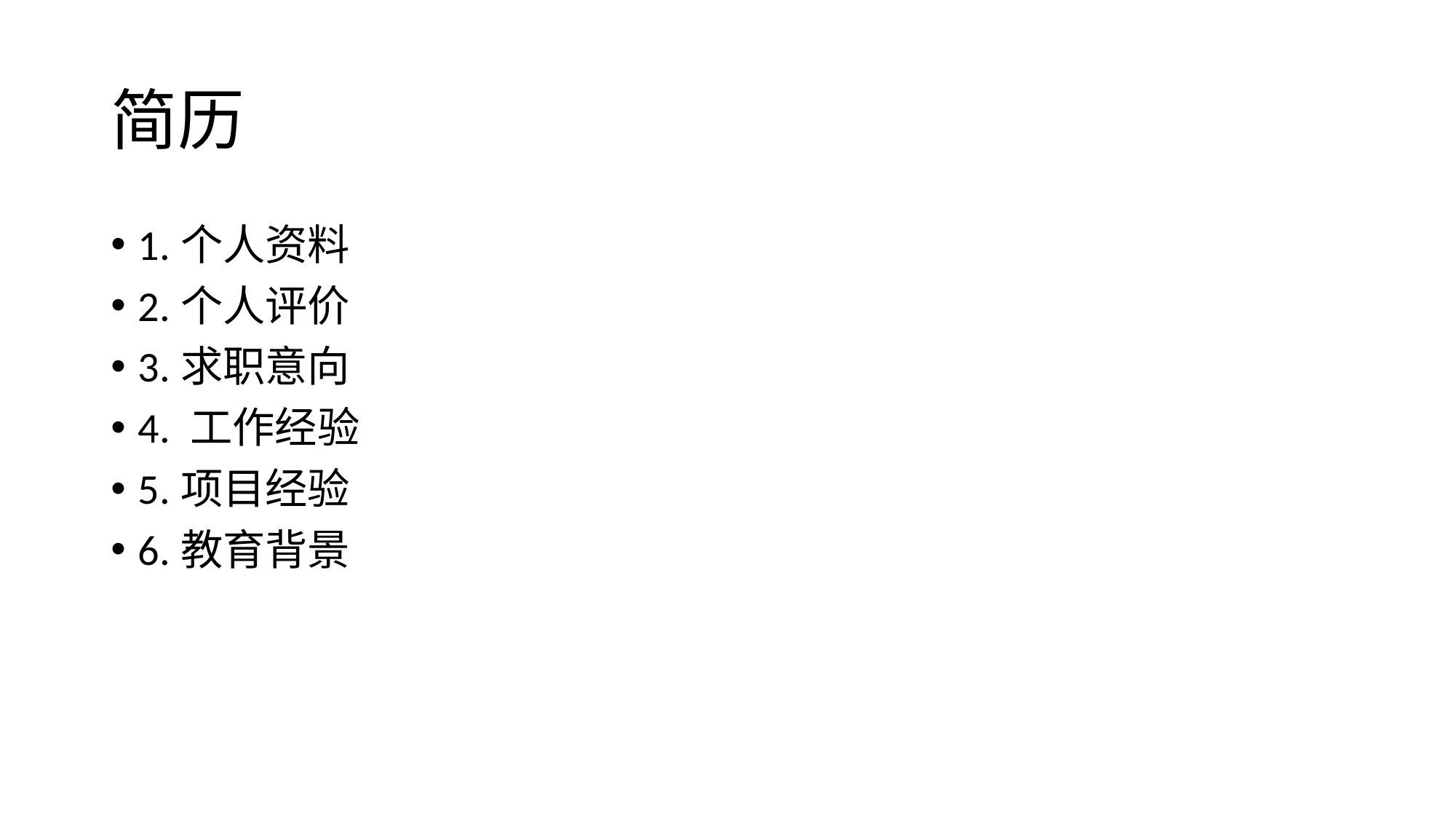

# 简历
1.个人资料
2.个人评价
3.求职意向
4. 工作经验
5.项目经验
6.教育背景